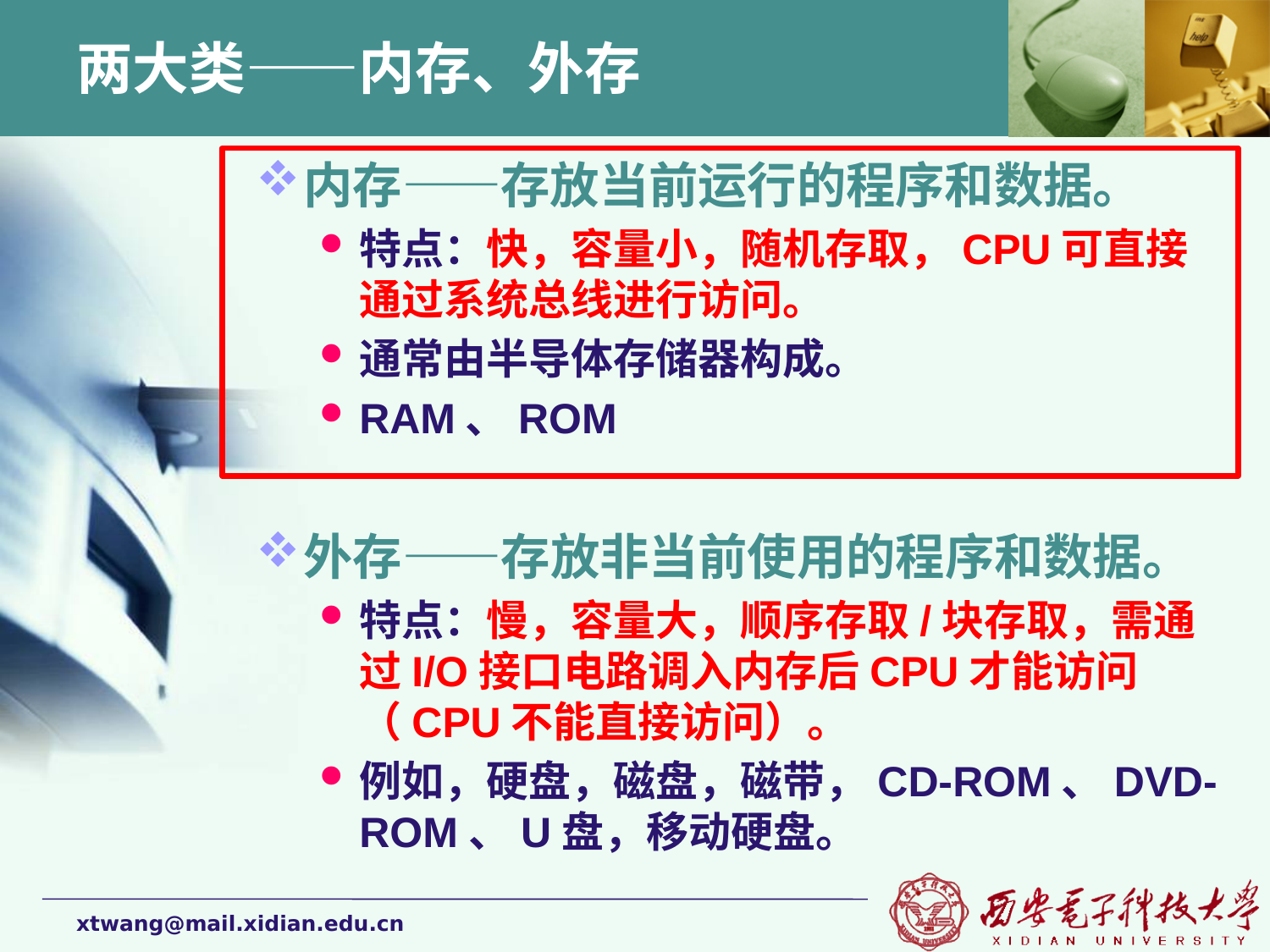

# 两大类——内存、外存

内存——存放当前运行的程序和数据。
特点：快，容量小，随机存取，CPU可直接通过系统总线进行访问。
通常由半导体存储器构成。
RAM、ROM

外存——存放非当前使用的程序和数据。
特点：慢，容量大，顺序存取/块存取，需通过I/O接口电路调入内存后CPU才能访问（CPU不能直接访问）。
例如，硬盘，磁盘，磁带，CD-ROM、DVD-ROM、U盘，移动硬盘。
xtwang@mail.xidian.edu.cn